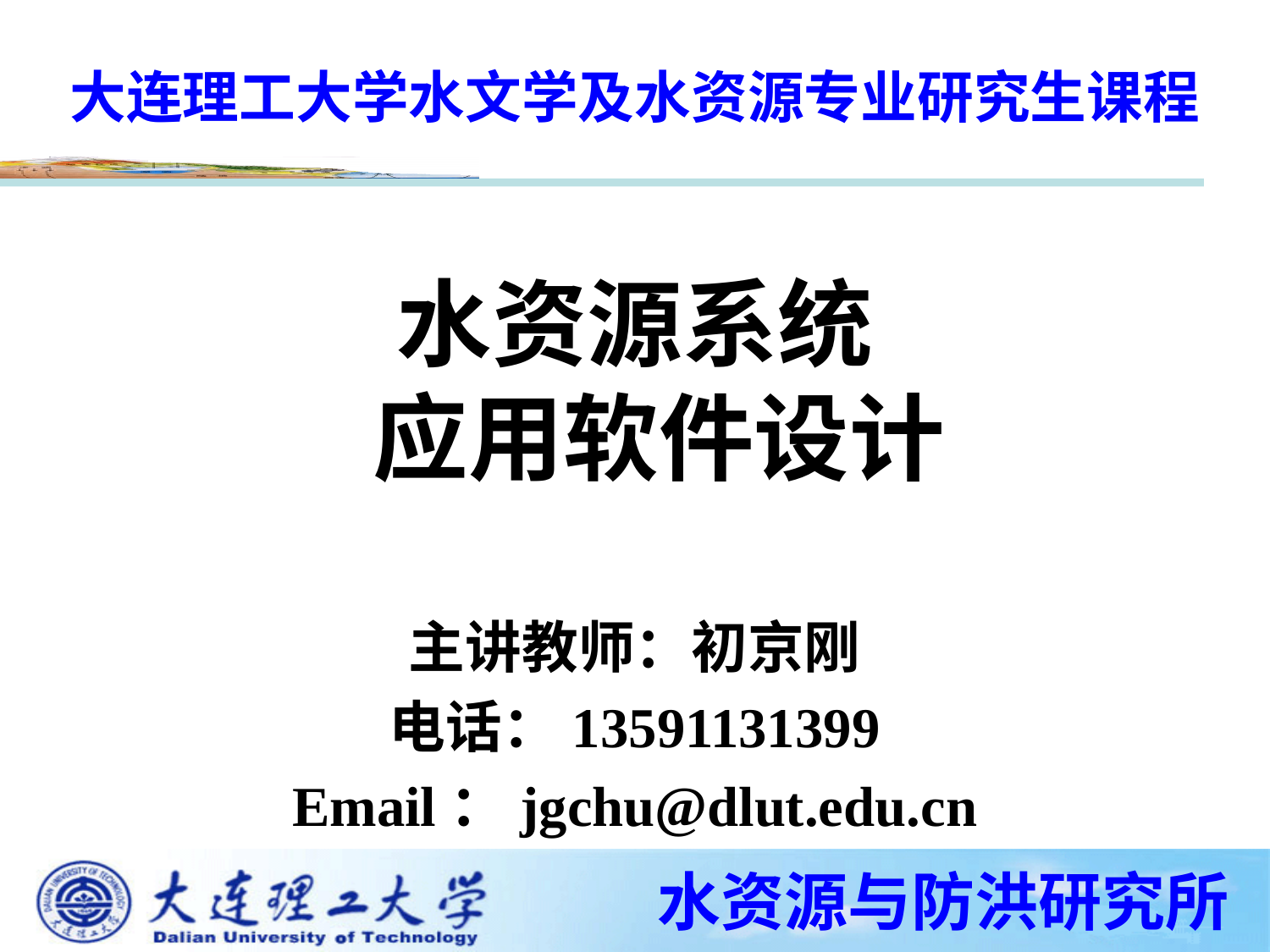

# 大连理工大学水文学及水资源专业研究生课程

水资源系统
应用软件设计

主讲教师：初京刚
电话：13591131399
Email：jgchu@dlut.edu.cn